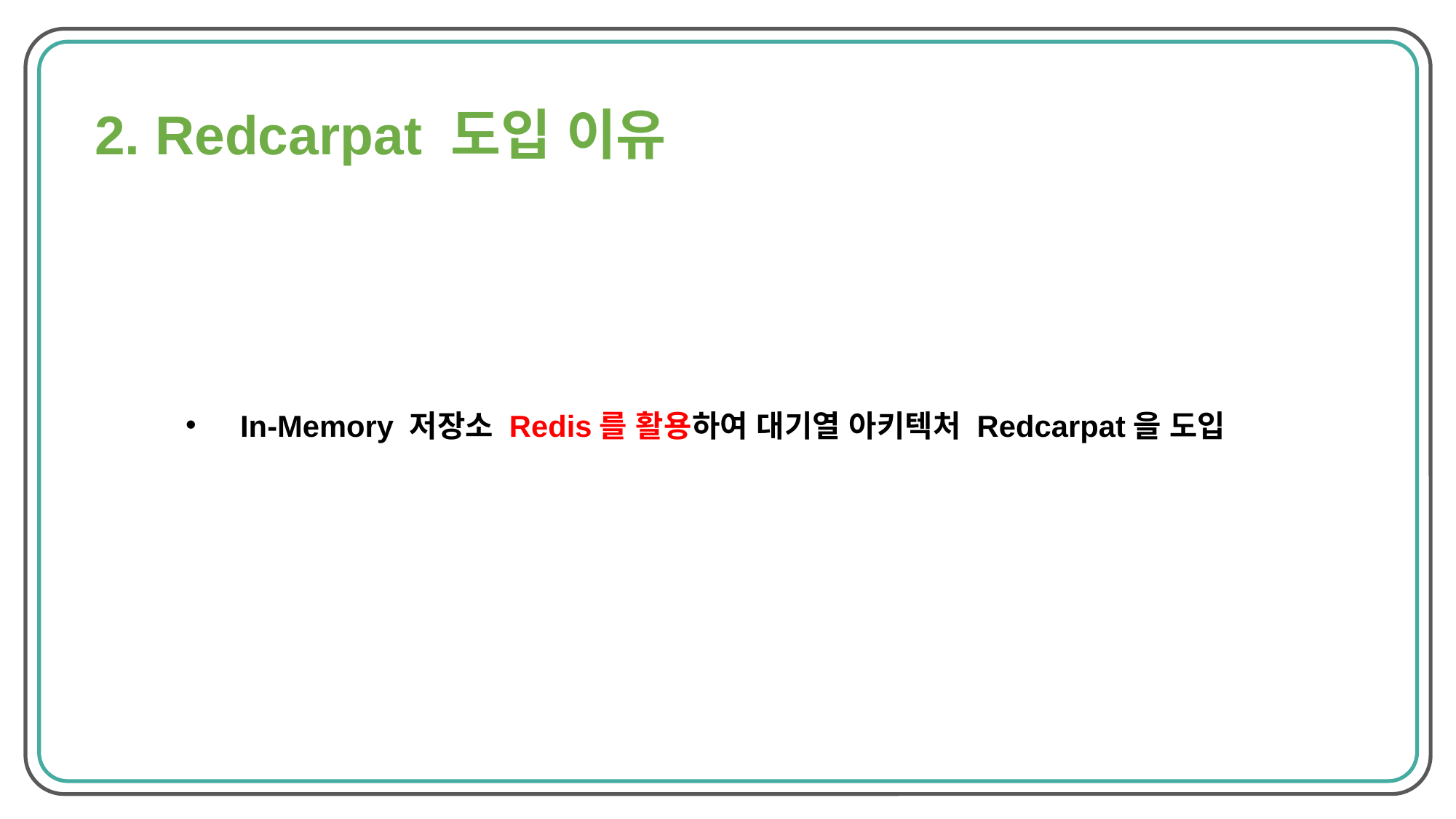

2. Redcarpat 도입 이유
In-Memory 저장소 Redis를 활용하여 대기열 아키텍처 Redcarpat을 도입